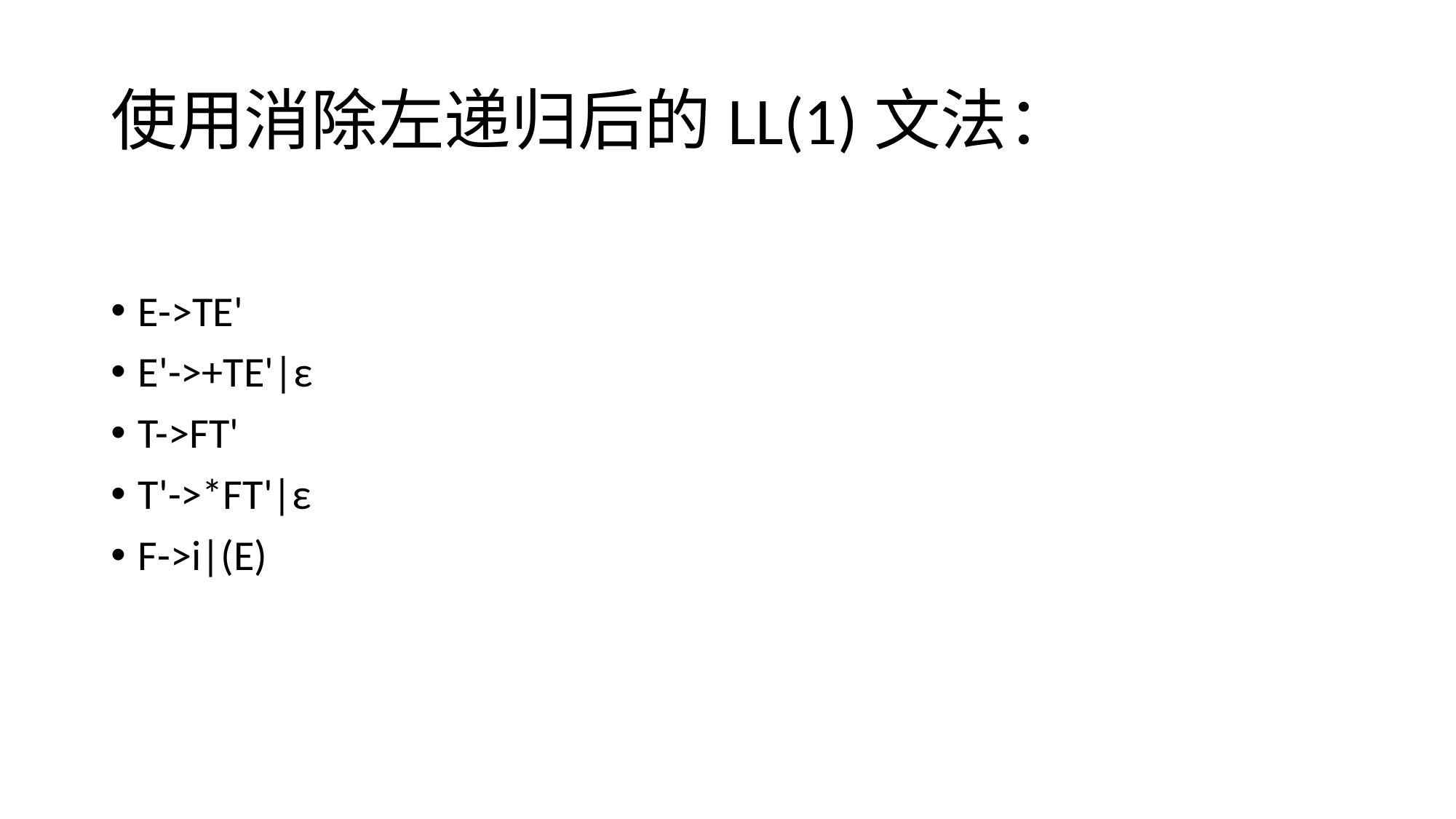

# 使用消除左递归后的LL(1)文法：

E->TE'
E'->+TE'|ε
T->FT'
T'->*FT'|ε
F->i|(E)